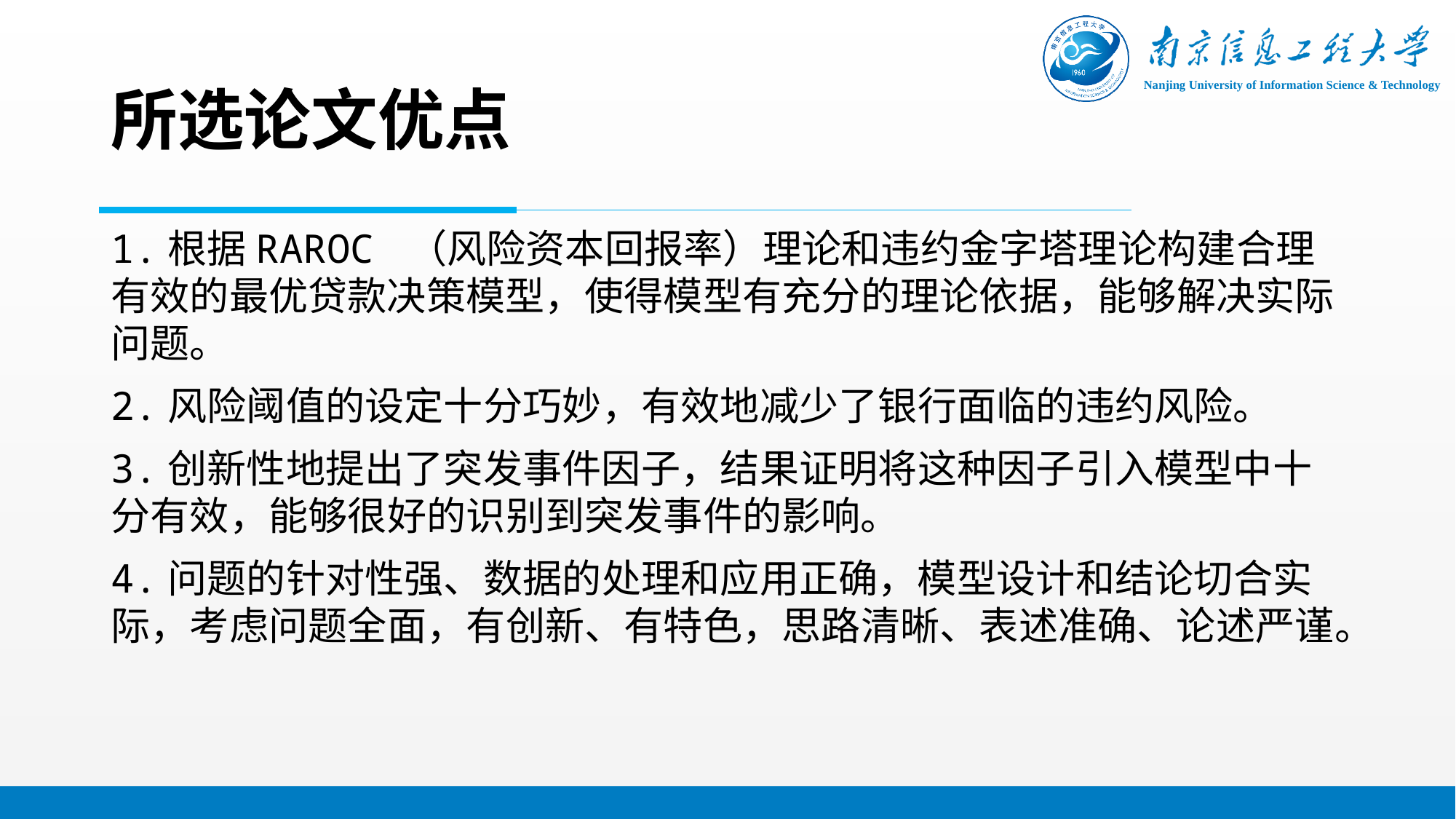

# 所选论文优点
1.根据RAROC （风险资本回报率）理论和违约金字塔理论构建合理有效的最优贷款决策模型，使得模型有充分的理论依据，能够解决实际问题。
2.风险阈值的设定十分巧妙，有效地减少了银行面临的违约风险。
3.创新性地提出了突发事件因子，结果证明将这种因子引入模型中十分有效，能够很好的识别到突发事件的影响。
4.问题的针对性强、数据的处理和应用正确，模型设计和结论切合实际，考虑问题全面，有创新、有特色，思路清晰、表述准确、论述严谨。